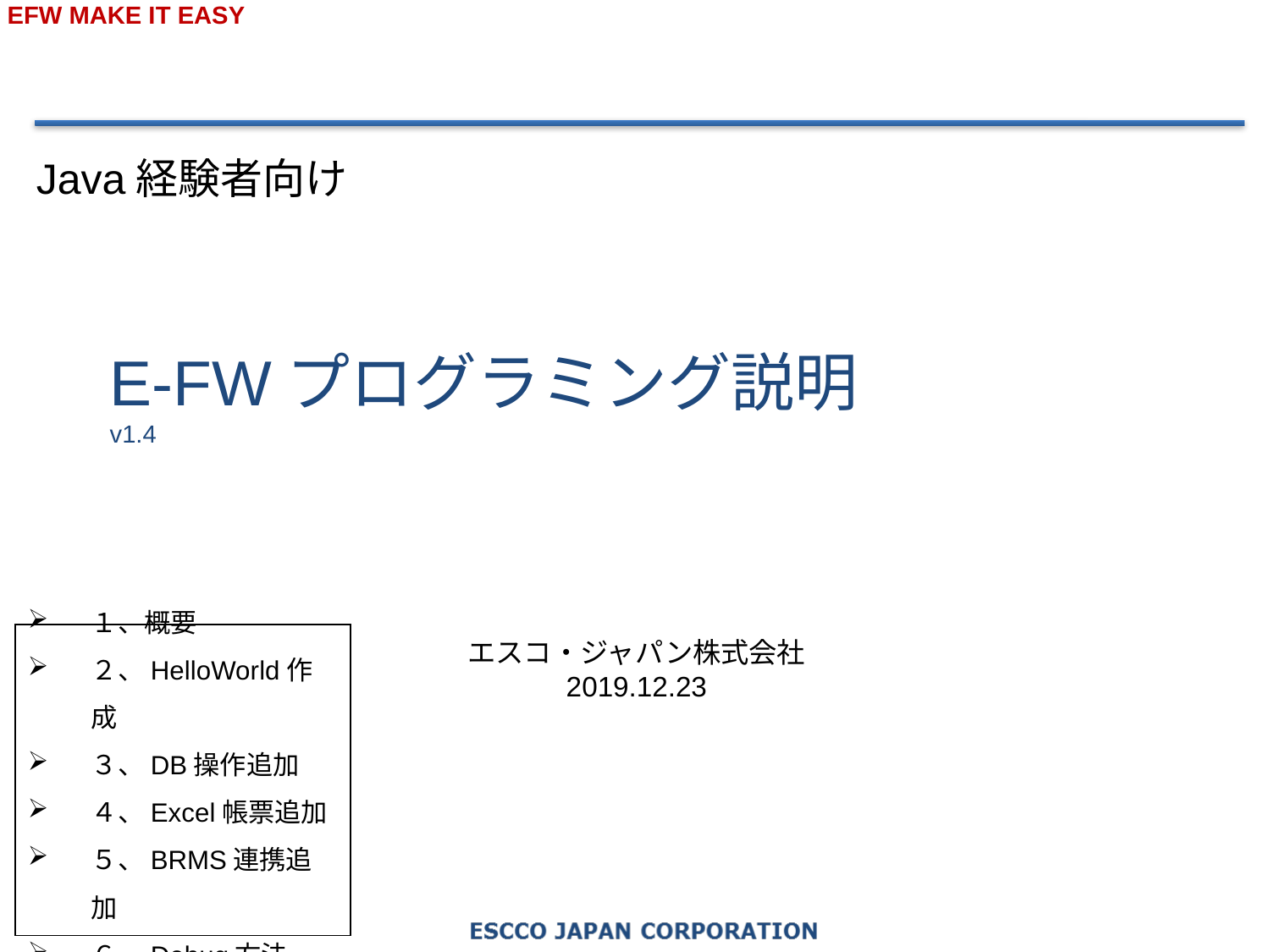

Java経験者向け
E-FWプログラミング説明
v1.4
エスコ・ジャパン株式会社
2019.12.23
１、概要
２、HelloWorld作成
３、DB操作追加
４、Excel帳票追加
５、BRMS連携追加
６、Debug方法